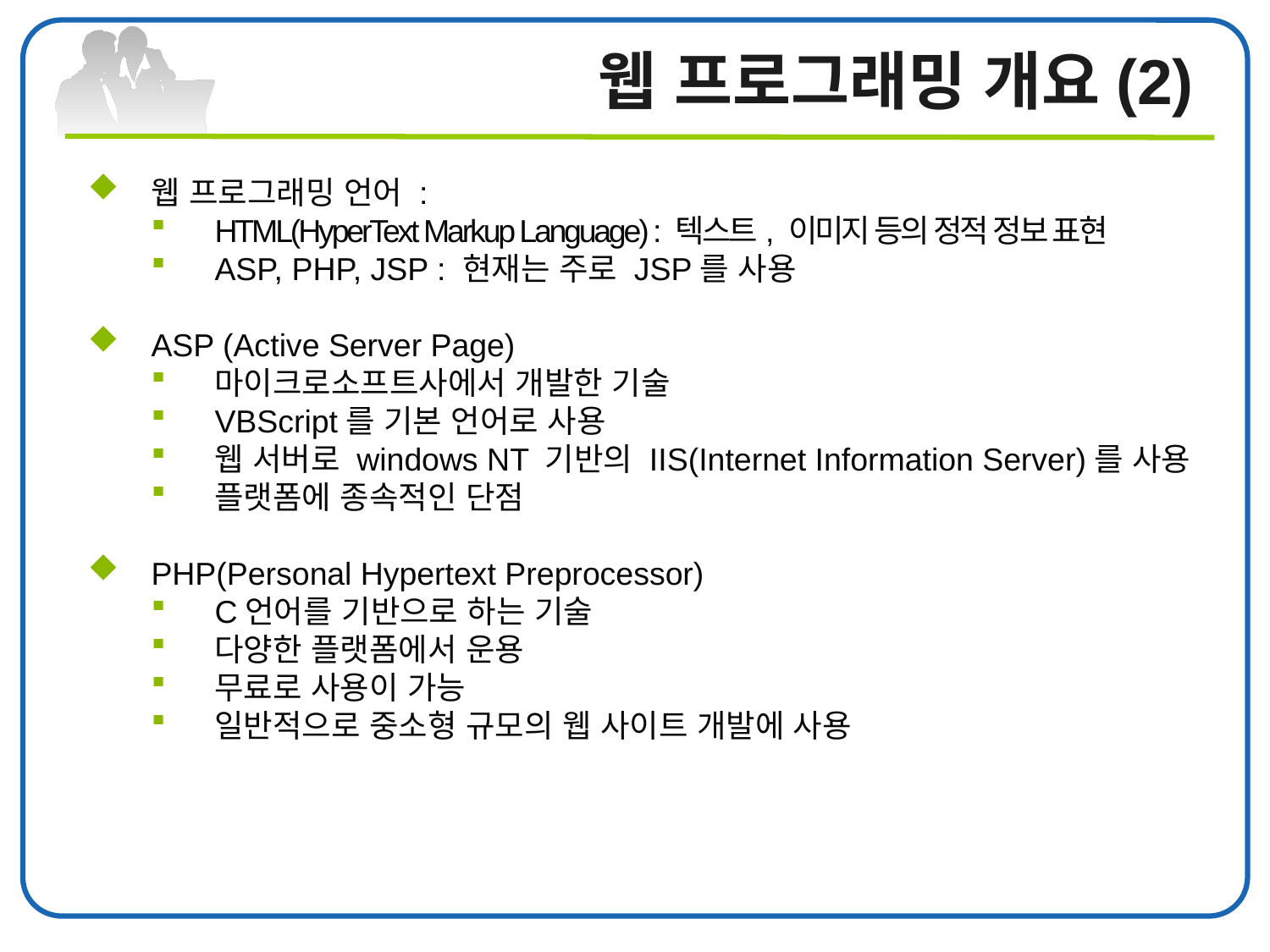

# 웹 프로그래밍 개요(2)
웹 프로그래밍 언어 :
HTML(HyperText Markup Language) : 텍스트, 이미지 등의 정적 정보 표현
ASP, PHP, JSP : 현재는 주로 JSP를 사용

ASP (Active Server Page)
마이크로소프트사에서 개발한 기술
VBScript를 기본 언어로 사용
웹 서버로 windows NT 기반의 IIS(Internet Information Server)를 사용
플랫폼에 종속적인 단점

PHP(Personal Hypertext Preprocessor)
C언어를 기반으로 하는 기술
다양한 플랫폼에서 운용
무료로 사용이 가능
일반적으로 중소형 규모의 웹 사이트 개발에 사용